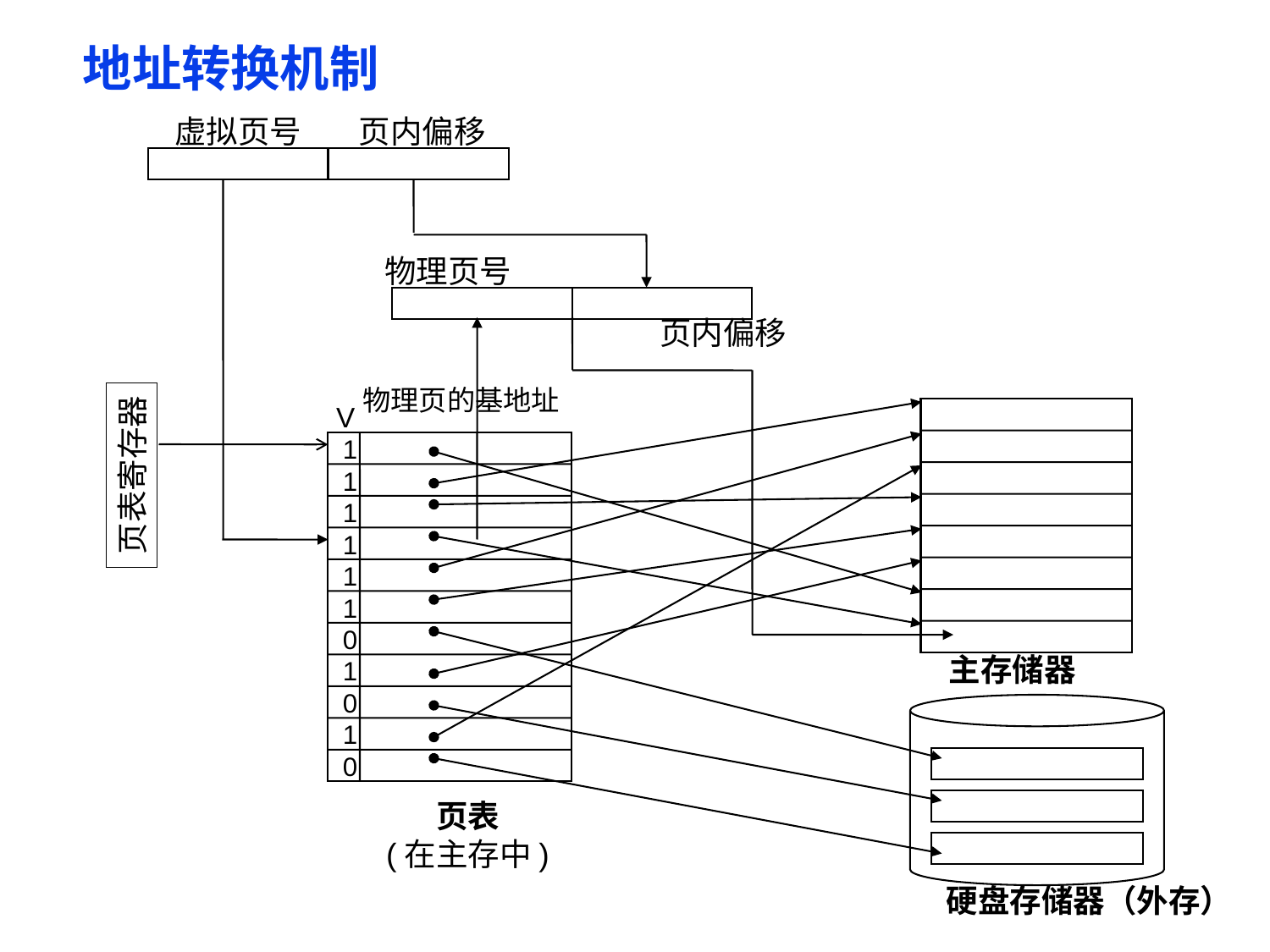

# 地址转换机制
     虚拟页号
页内偏移

物理页号

页内偏移

物理页的基地址
V

1
1
1
1
1
1
0
1
0
1
0

页表寄存器

主存储器

页表
(在主存中)

硬盘存储器（外存）